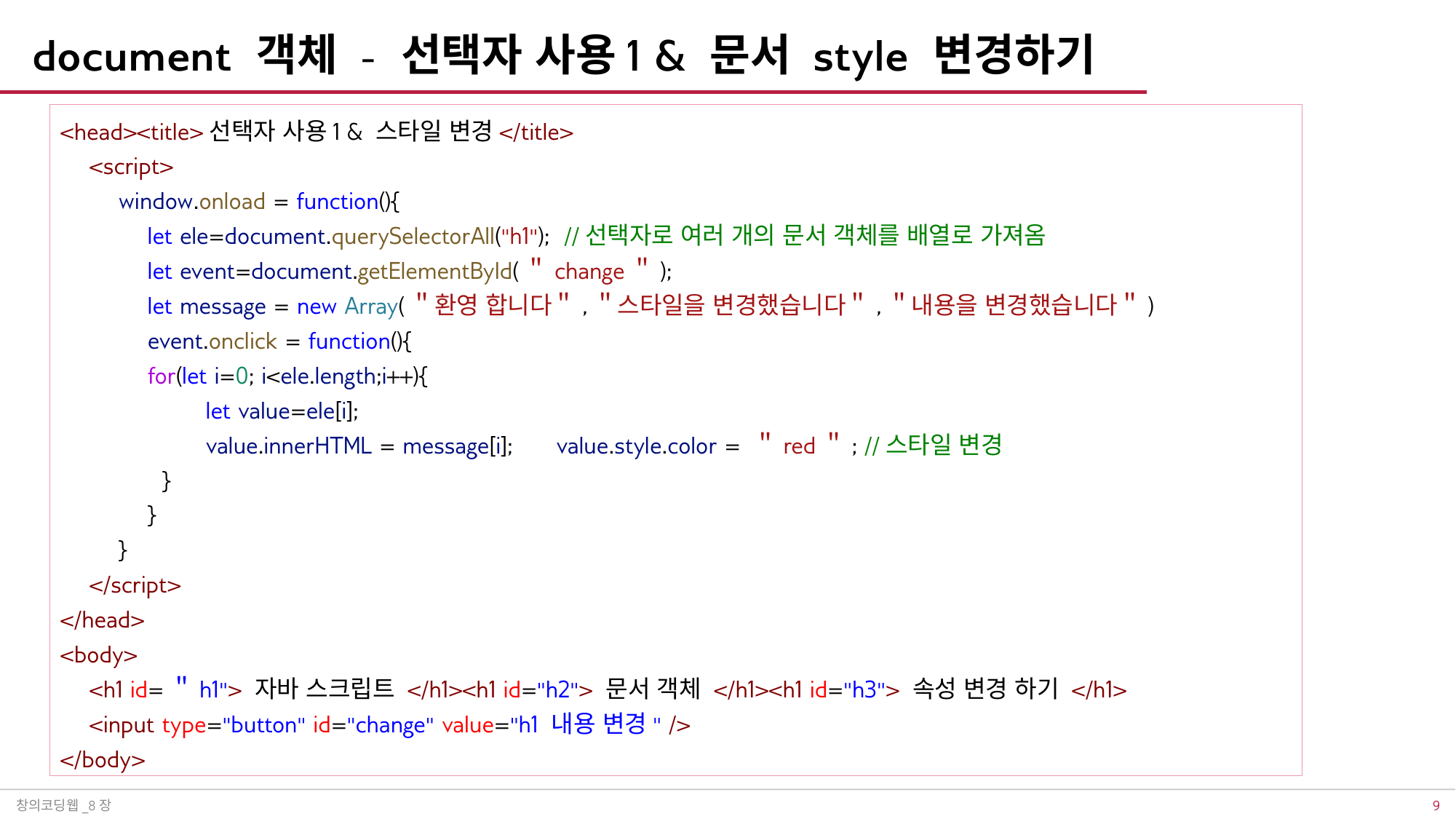

# document 객체 - 선택자 사용1 & 문서 style 변경하기
<head><title>선택자 사용1 & 스타일 변경</title>
    <script>
        window.onload = function(){
            let ele=document.querySelectorAll("h1");  //선택자로 여러 개의 문서 객체를 배열로 가져옴
            let event=document.getElementById(＂change＂);
            let message = new Array(＂환영 합니다＂,＂스타일을 변경했습니다＂,＂내용을 변경했습니다＂)
            event.onclick = function(){
            for(let i=0; i<ele.length;i++){
                    let value=ele[i];
                    value.innerHTML = message[i];      value.style.color = ＂red＂; //스타일 변경
              }
            }
        }
    </script>
</head>
<body>
    <h1 id=＂h1"> 자바 스크립트 </h1><h1 id="h2"> 문서 객체 </h1><h1 id="h3"> 속성 변경 하기 </h1>
    <input type="button" id="change" value="h1 내용 변경" />
</body>

9
창의코딩웹_8장